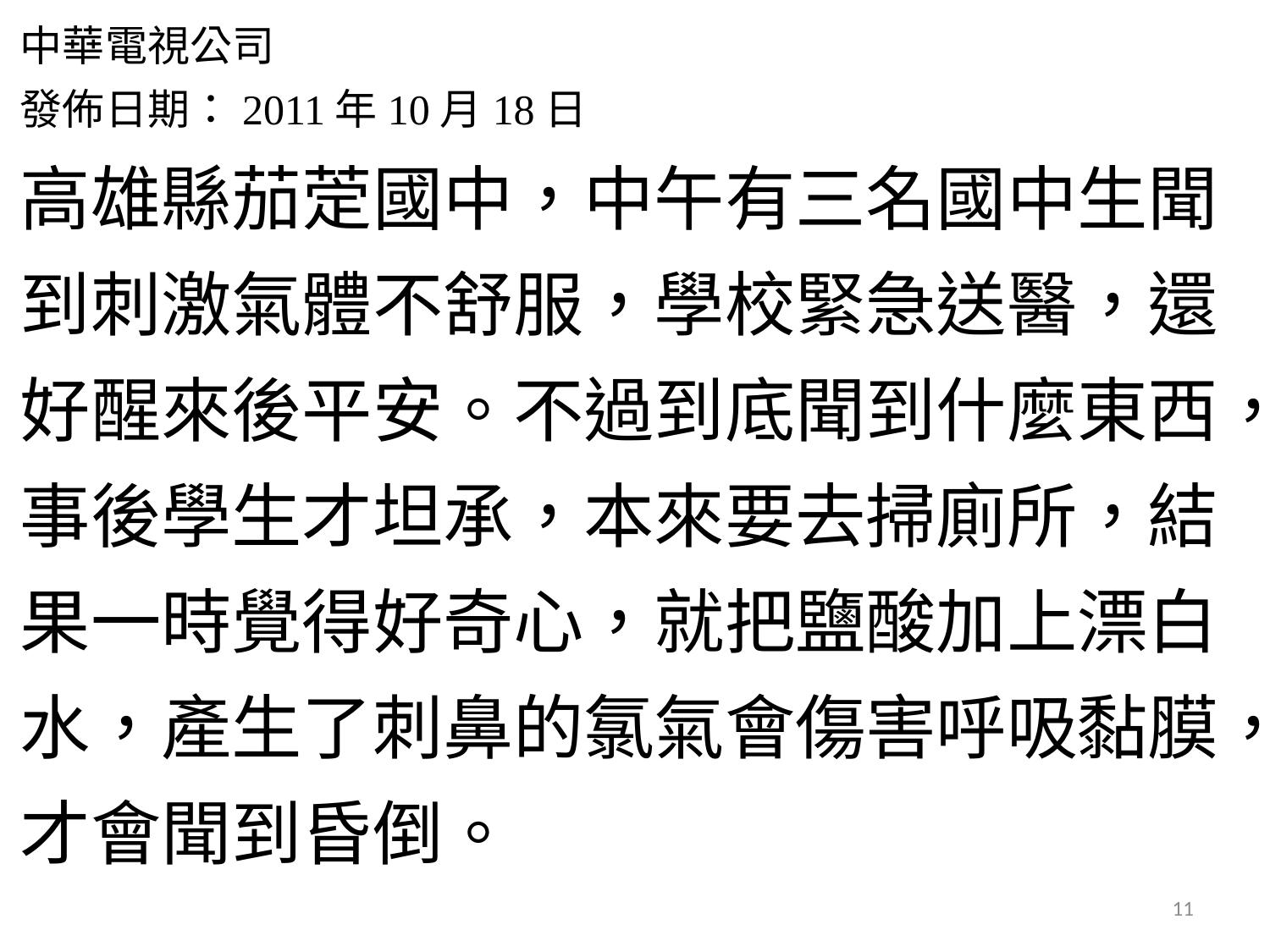

中華電視公司
發佈日期：2011年10月18日
高雄縣茄萣國中，中午有三名國中生聞到刺激氣體不舒服，學校緊急送醫，還好醒來後平安。不過到底聞到什麼東西，事後學生才坦承，本來要去掃廁所，結果一時覺得好奇心，就把鹽酸加上漂白水，產生了刺鼻的氯氣會傷害呼吸黏膜，才會聞到昏倒。
11